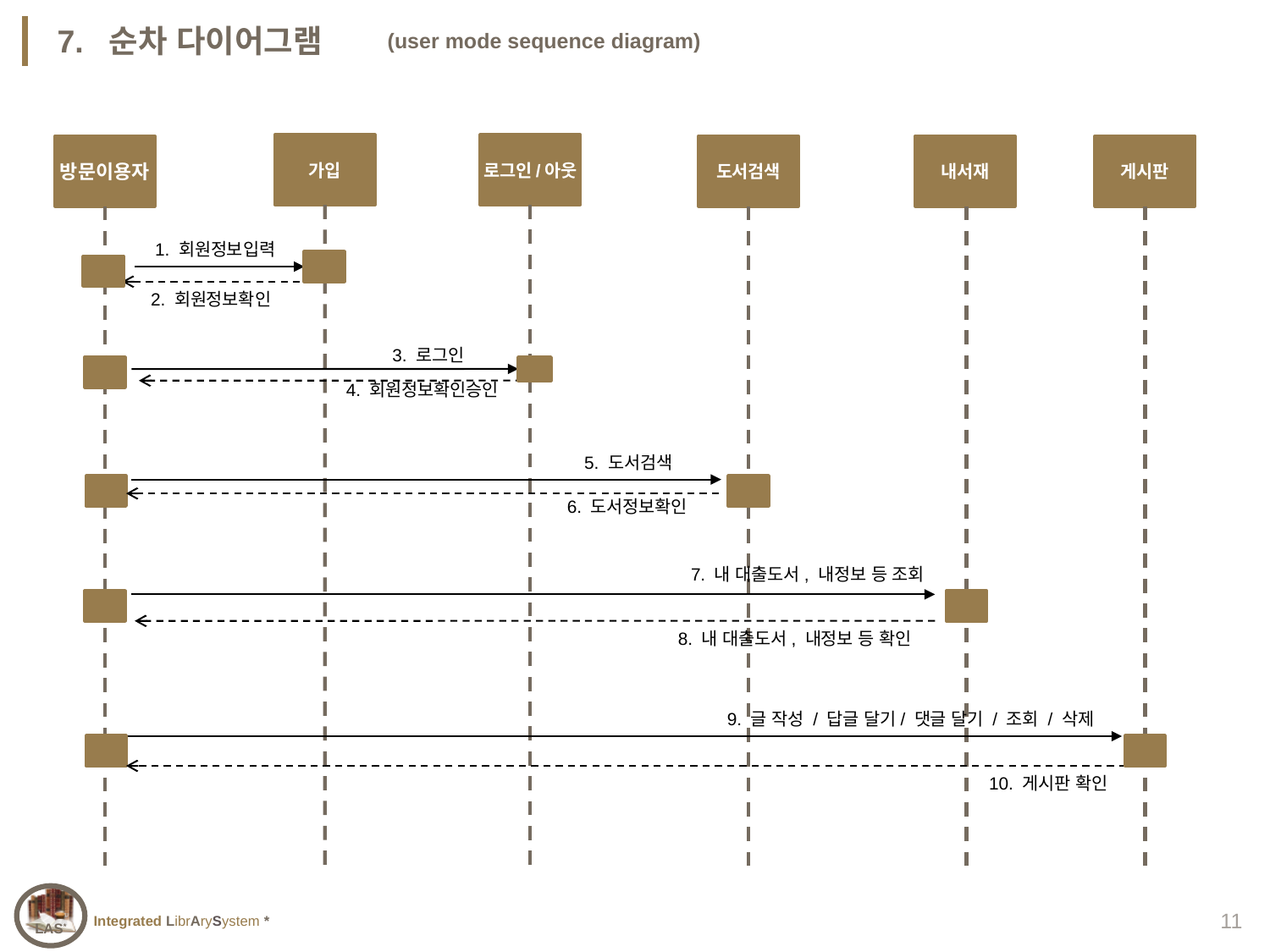

7.  순차 다이어그램
(user mode sequence diagram)
가입
로그인/아웃
방문이용자
도서검색
게시판
내서재
1. 회원정보입력

2. 회원정보확인
3. 로그인

4. 회원정보확인승인
5. 도서검색

6. 도서정보확인
7. 내 대출도서, 내정보 등 조회

8. 내 대출도서, 내정보 등 확인
9. 글 작성 / 답글 달기/ 댓글 달기 / 조회 / 삭제

10. 게시판 확인
11